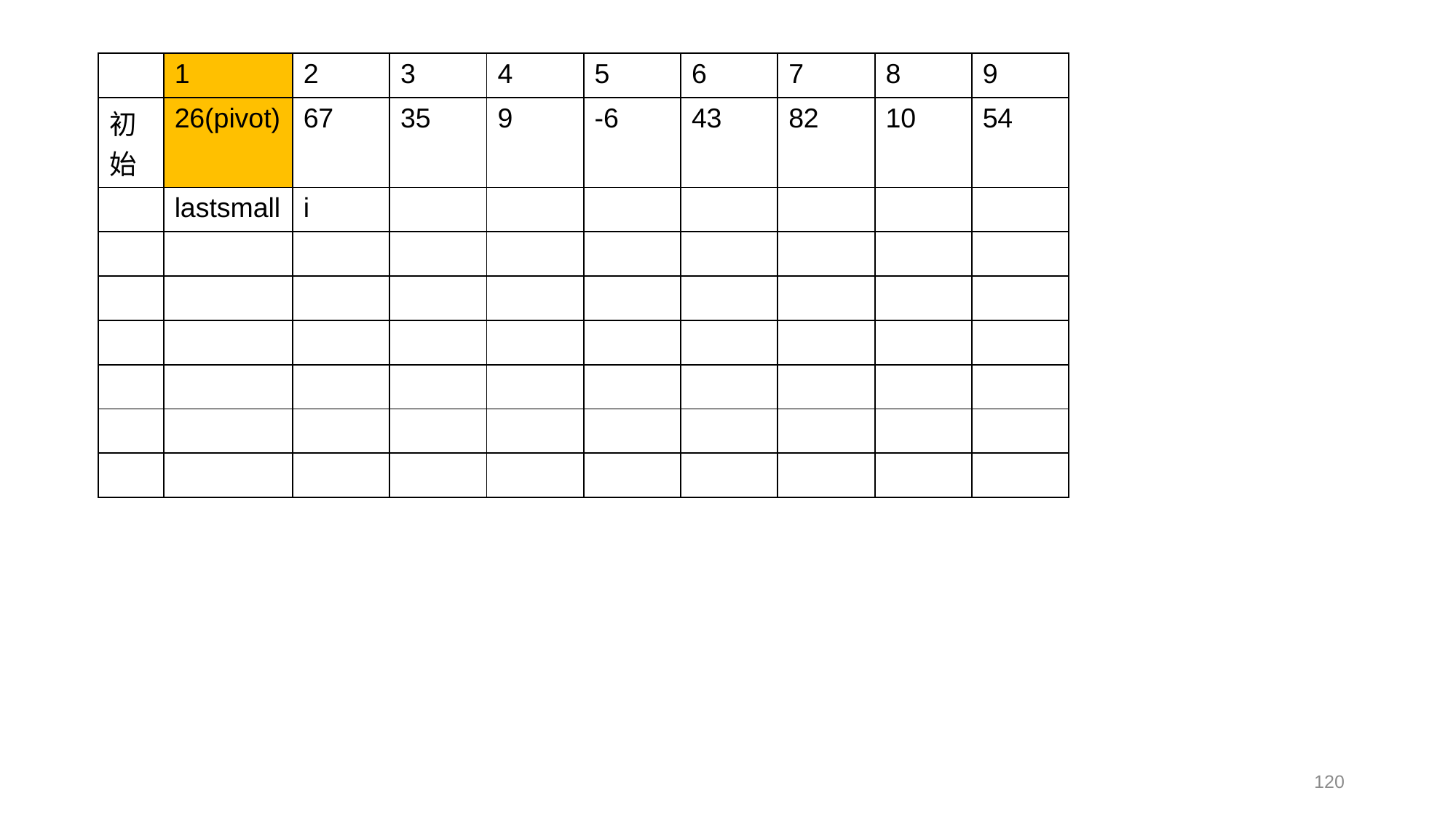

|  | 1 | 2 | 3 | 4 | 5 | 6 | 7 | 8 | 9 |
| --- | --- | --- | --- | --- | --- | --- | --- | --- | --- |
| 初始 | 26(pivot) | 67 | 35 | 9 | -6 | 43 | 82 | 10 | 54 |
|  | lastsmall | i |  |  |  |  |  |  |  |
|  |  |  |  |  |  |  |  |  |  |
|  |  |  |  |  |  |  |  |  |  |
|  |  |  |  |  |  |  |  |  |  |
|  |  |  |  |  |  |  |  |  |  |
|  |  |  |  |  |  |  |  |  |  |
|  |  |  |  |  |  |  |  |  |  |
120